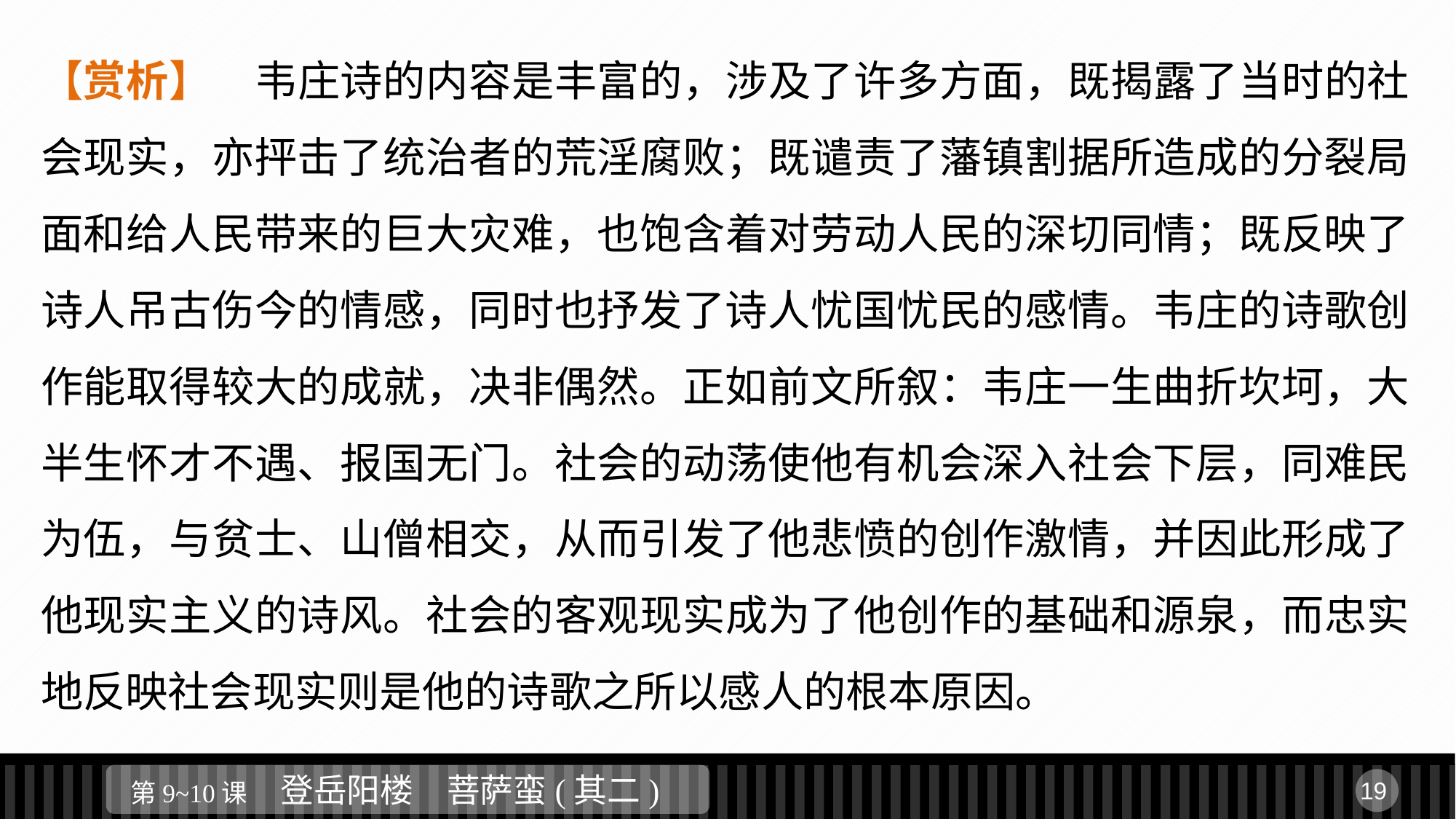

【赏析】　韦庄诗的内容是丰富的，涉及了许多方面，既揭露了当时的社会现实，亦抨击了统治者的荒淫腐败；既谴责了藩镇割据所造成的分裂局面和给人民带来的巨大灾难，也饱含着对劳动人民的深切同情；既反映了诗人吊古伤今的情感，同时也抒发了诗人忧国忧民的感情。韦庄的诗歌创作能取得较大的成就，决非偶然。正如前文所叙：韦庄一生曲折坎坷，大半生怀才不遇、报国无门。社会的动荡使他有机会深入社会下层，同难民为伍，与贫士、山僧相交，从而引发了他悲愤的创作激情，并因此形成了他现实主义的诗风。社会的客观现实成为了他创作的基础和源泉，而忠实地反映社会现实则是他的诗歌之所以感人的根本原因。